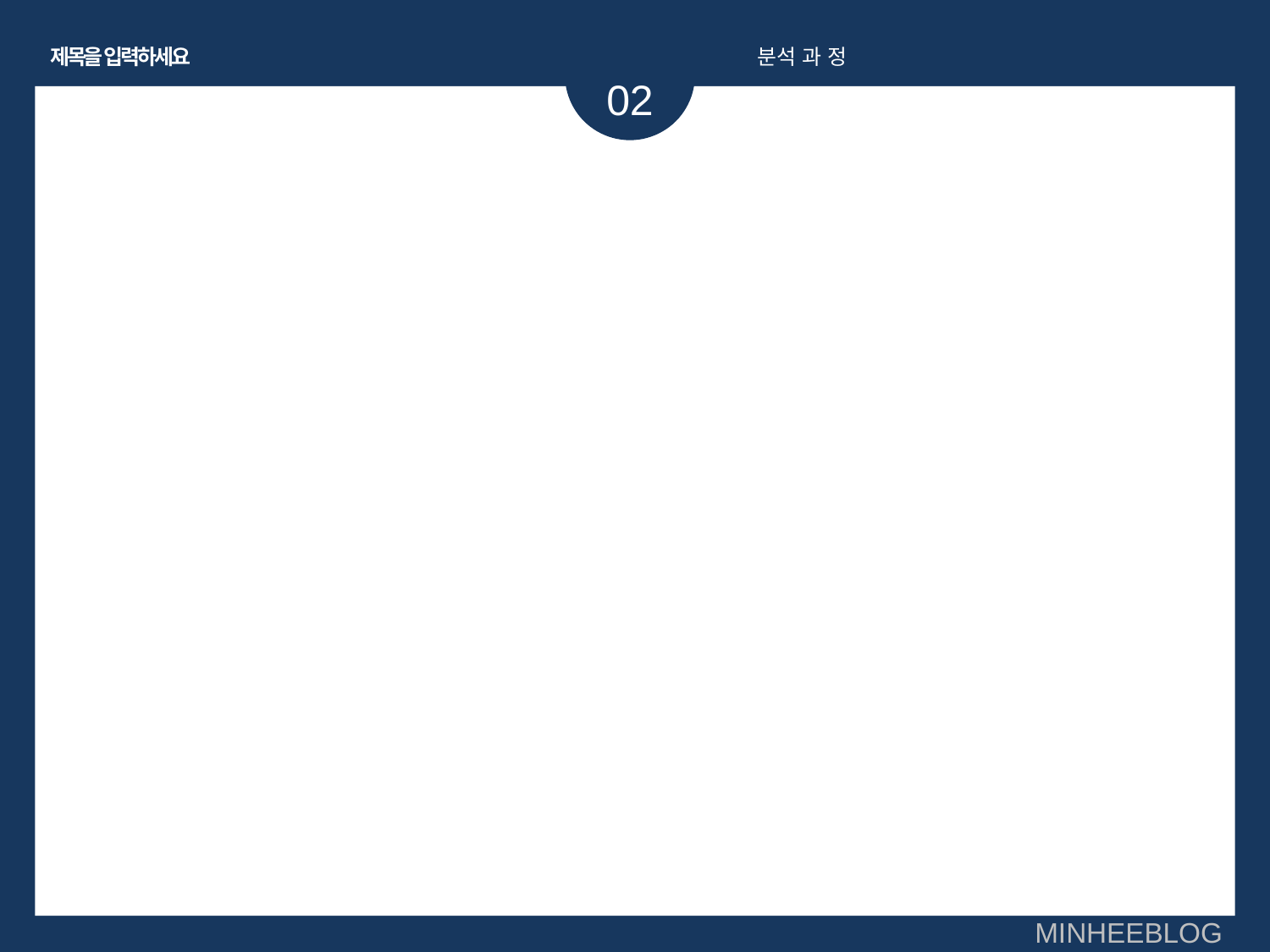

제목을 입력하세요
분석 과 정
02

MINHEEBLOG